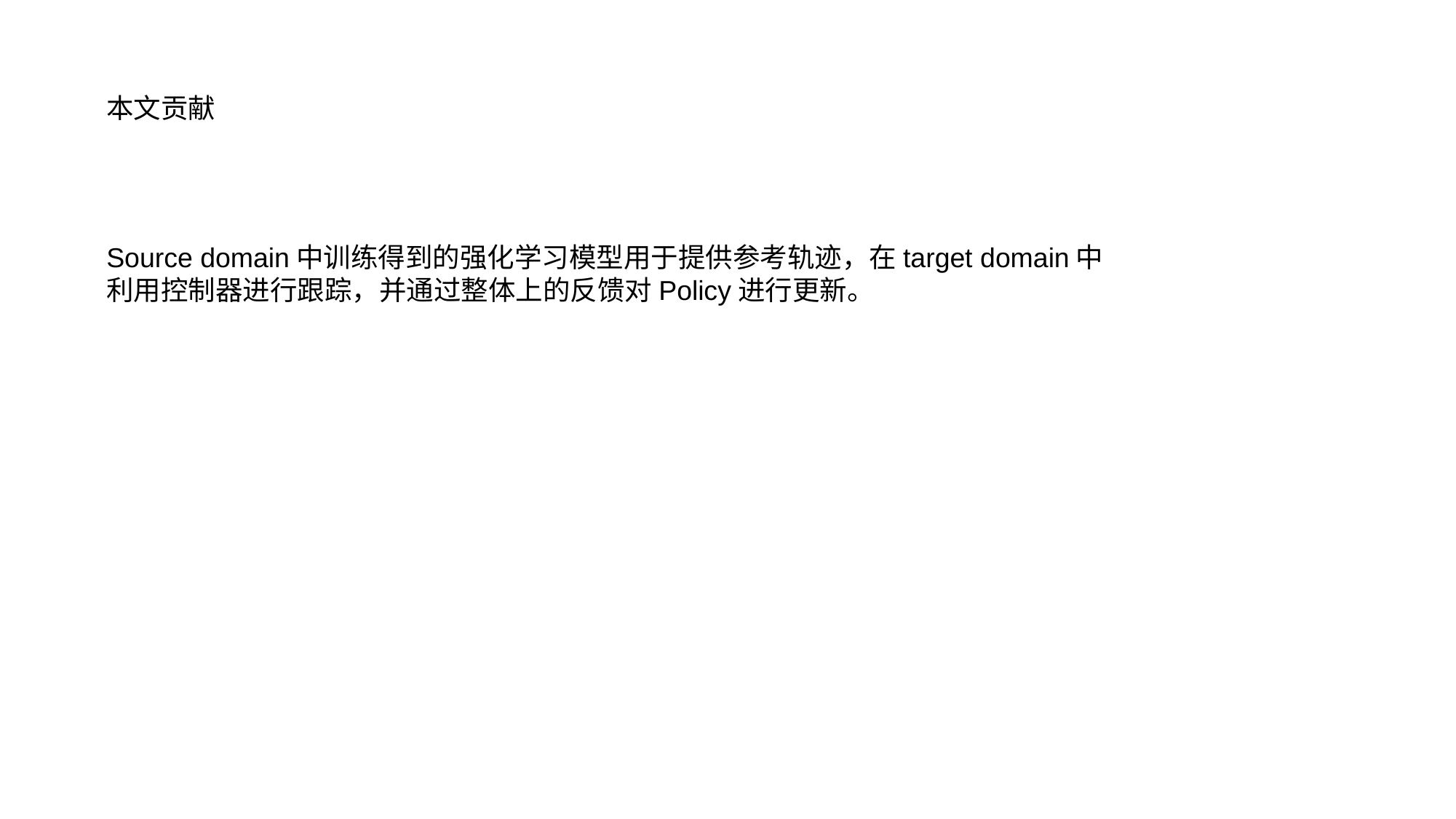

本文贡献
Source domain中训练得到的强化学习模型用于提供参考轨迹，在target domain中利用控制器进行跟踪，并通过整体上的反馈对Policy进行更新。